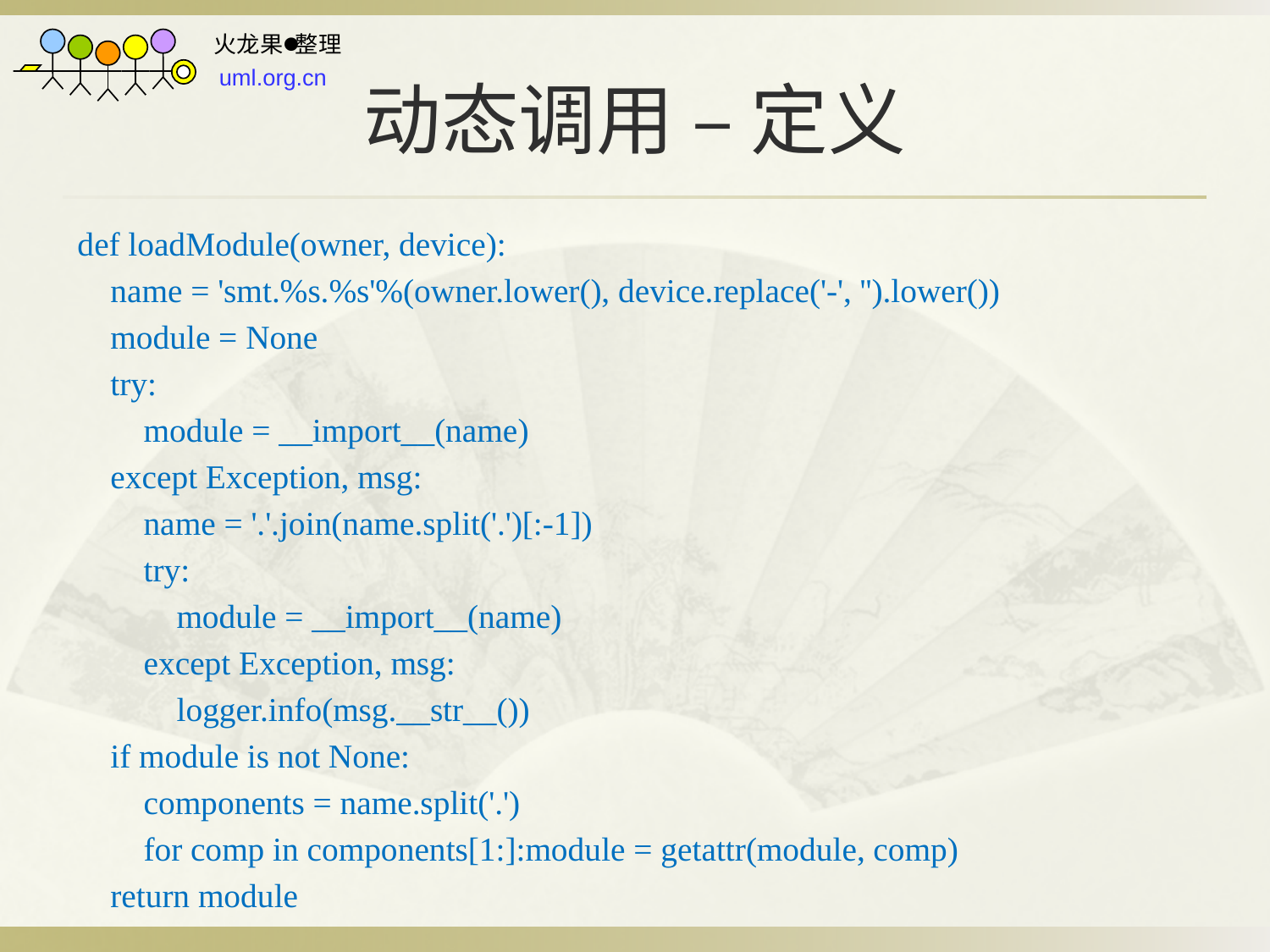

# 动态调用 – 定义
def loadModule(owner, device):
    name = 'smt.%s.%s'%(owner.lower(), device.replace('-', '').lower())
    module = None
    try:
        module = __import__(name)
    except Exception, msg:
        name = '.'.join(name.split('.')[:-1])
        try:
            module = __import__(name)
        except Exception, msg:
            logger.info(msg.__str__())
    if module is not None:
        components = name.split('.')
        for comp in components[1:]:module = getattr(module, comp)
    return module